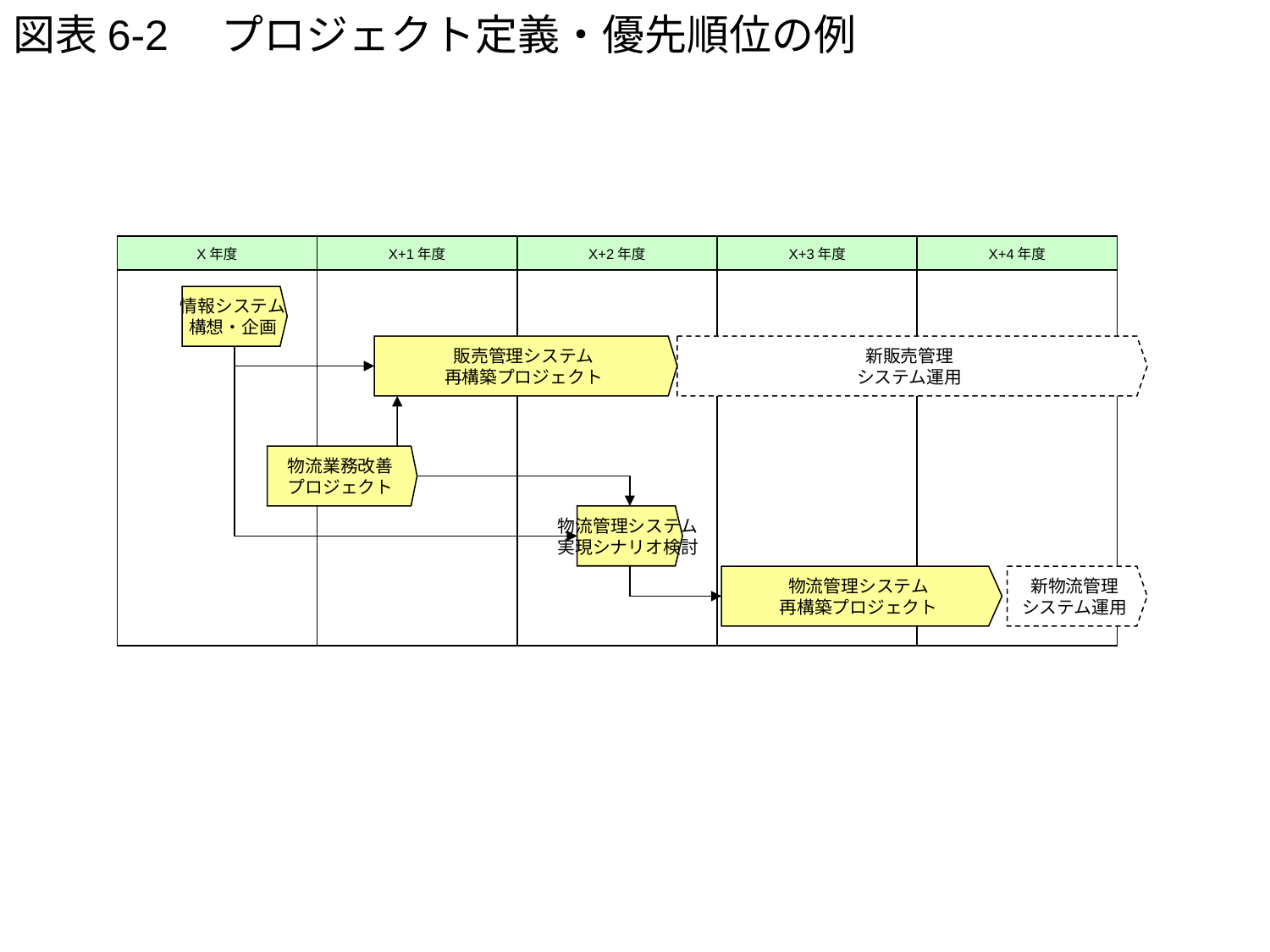

# 図表6-2　プロジェクト定義・優先順位の例
| X年度 | X+1年度 | X+2年度 | X+3年度 | X+4年度 |
| --- | --- | --- | --- | --- |
|  |  |  |  |  |
情報システム
構想・企画
販売管理システム
再構築プロジェクト
新販売管理
システム運用

物流業務改善
プロジェクト
物流管理システム
実現シナリオ検討
物流管理システム
再構築プロジェクト
新物流管理
システム運用